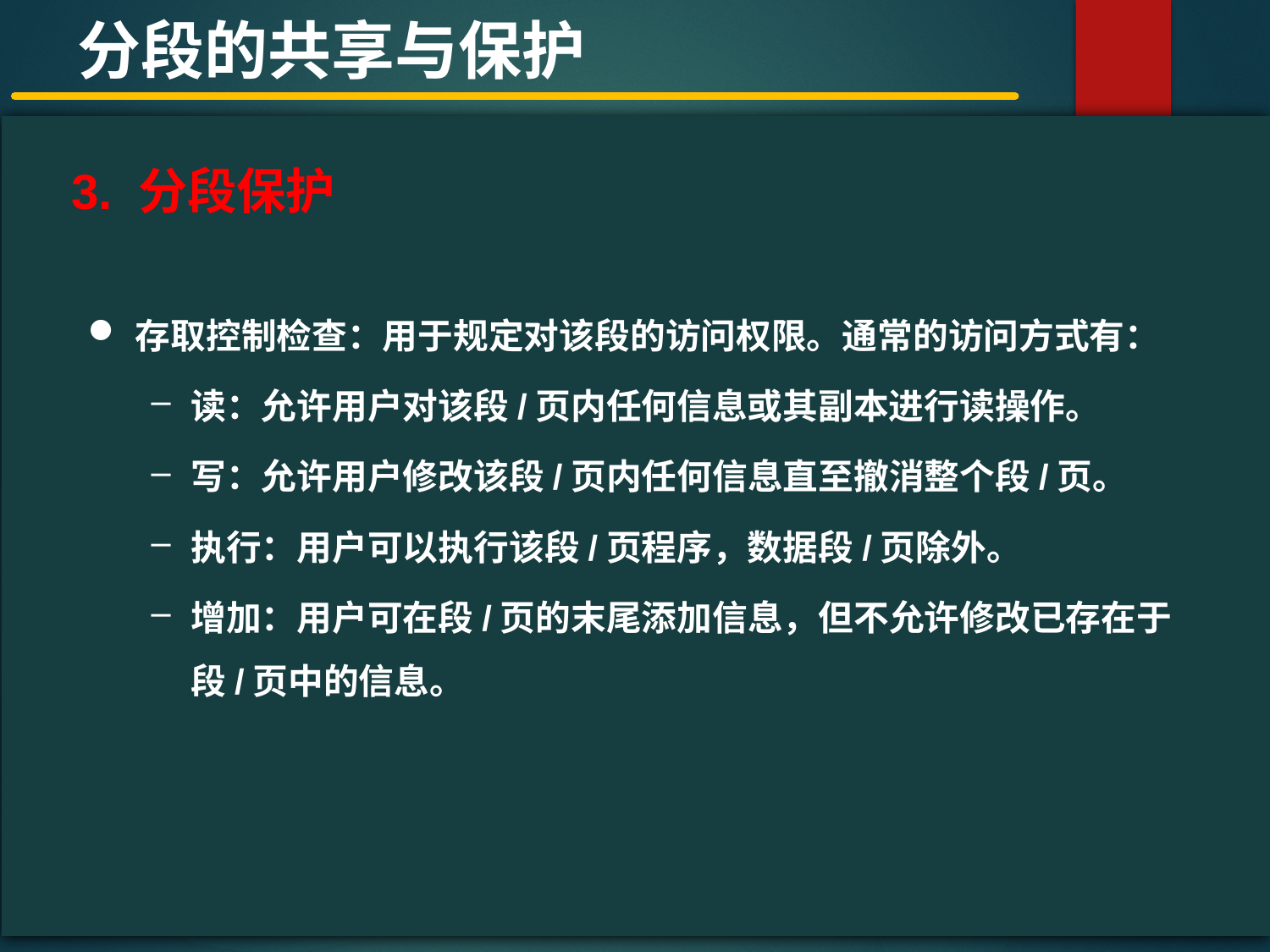

分段的共享与保护
#
3. 分段保护
存取控制检查：用于规定对该段的访问权限。通常的访问方式有：
读：允许用户对该段/页内任何信息或其副本进行读操作。
写：允许用户修改该段/页内任何信息直至撤消整个段/页。
执行：用户可以执行该段/页程序，数据段/页除外。
增加：用户可在段/页的末尾添加信息，但不允许修改已存在于段/页中的信息。